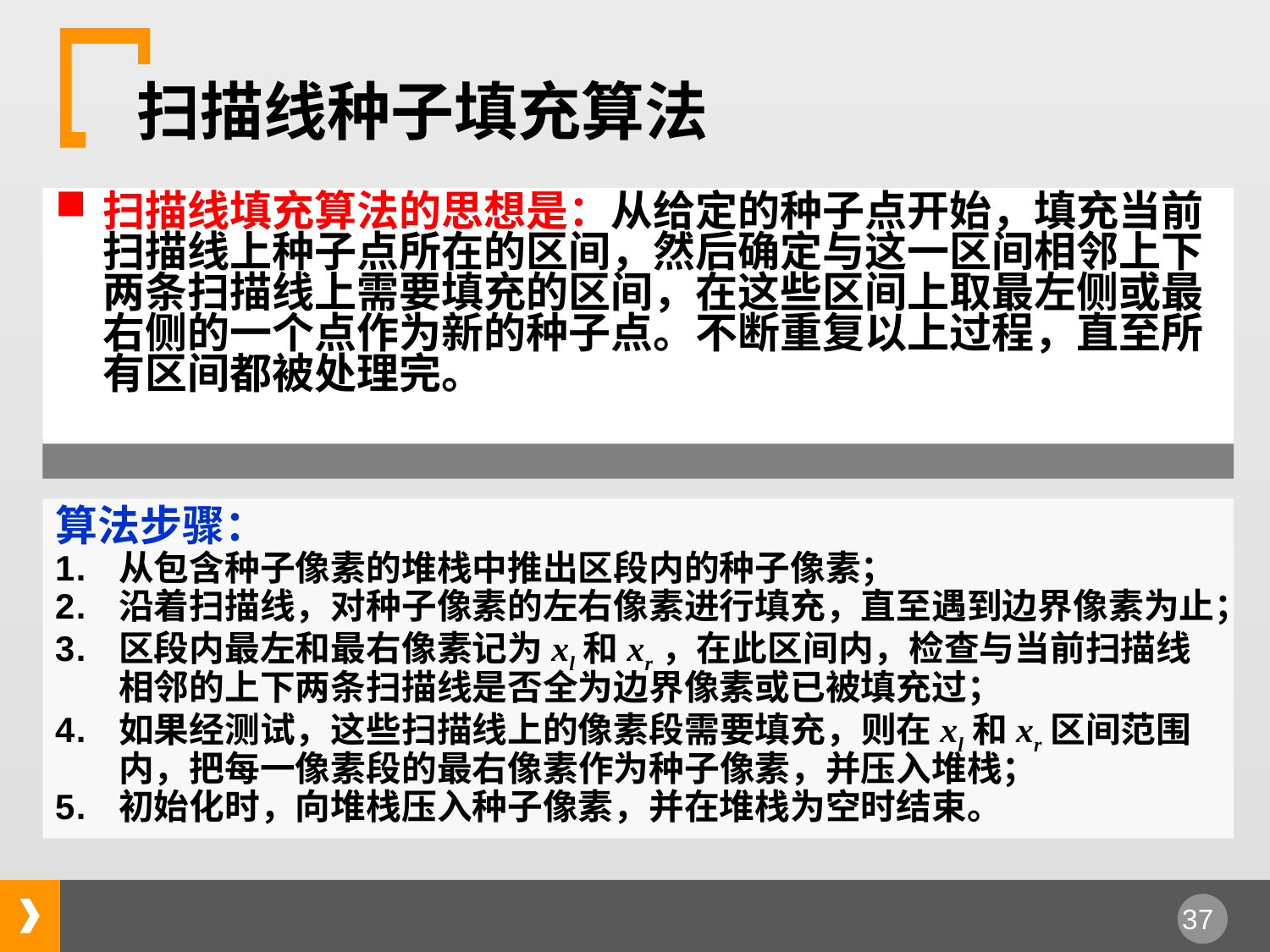

扫描线种子填充算法
扫描线填充算法的思想是：从给定的种子点开始，填充当前扫描线上种子点所在的区间，然后确定与这一区间相邻上下两条扫描线上需要填充的区间，在这些区间上取最左侧或最右侧的一个点作为新的种子点。不断重复以上过程，直至所有区间都被处理完。

算法步骤：
从包含种子像素的堆栈中推出区段内的种子像素；
沿着扫描线，对种子像素的左右像素进行填充，直至遇到边界像素为止；
区段内最左和最右像素记为xl和xr，在此区间内，检查与当前扫描线相邻的上下两条扫描线是否全为边界像素或已被填充过；
如果经测试，这些扫描线上的像素段需要填充，则在xl和xr区间范围内，把每一像素段的最右像素作为种子像素，并压入堆栈；
初始化时，向堆栈压入种子像素，并在堆栈为空时结束。